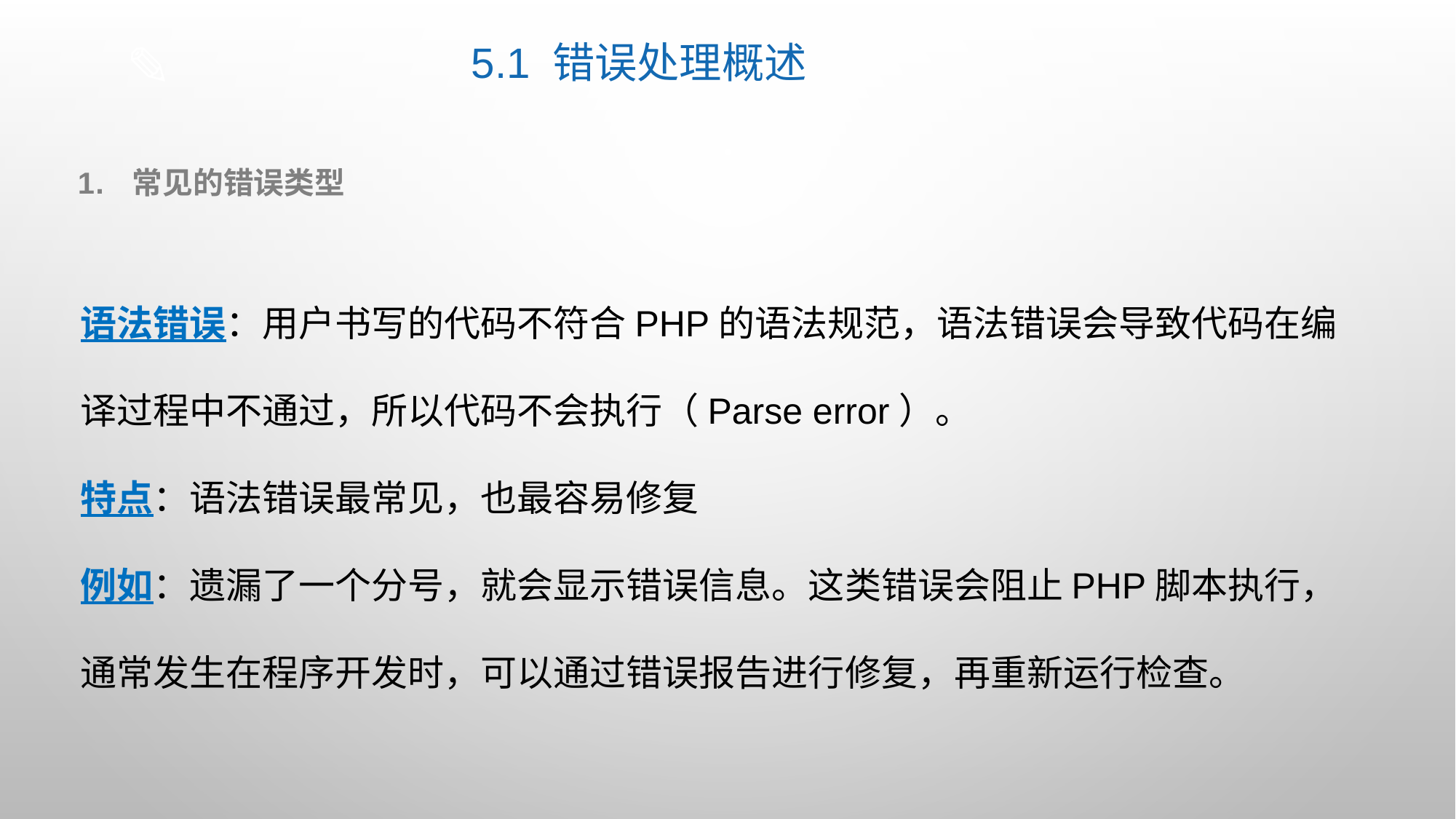

# 5.1 错误处理概述
常见的错误类型
语法错误：用户书写的代码不符合PHP的语法规范，语法错误会导致代码在编译过程中不通过，所以代码不会执行（Parse error）。
特点：语法错误最常见，也最容易修复
例如：遗漏了一个分号，就会显示错误信息。这类错误会阻止PHP脚本执行，通常发生在程序开发时，可以通过错误报告进行修复，再重新运行检查。